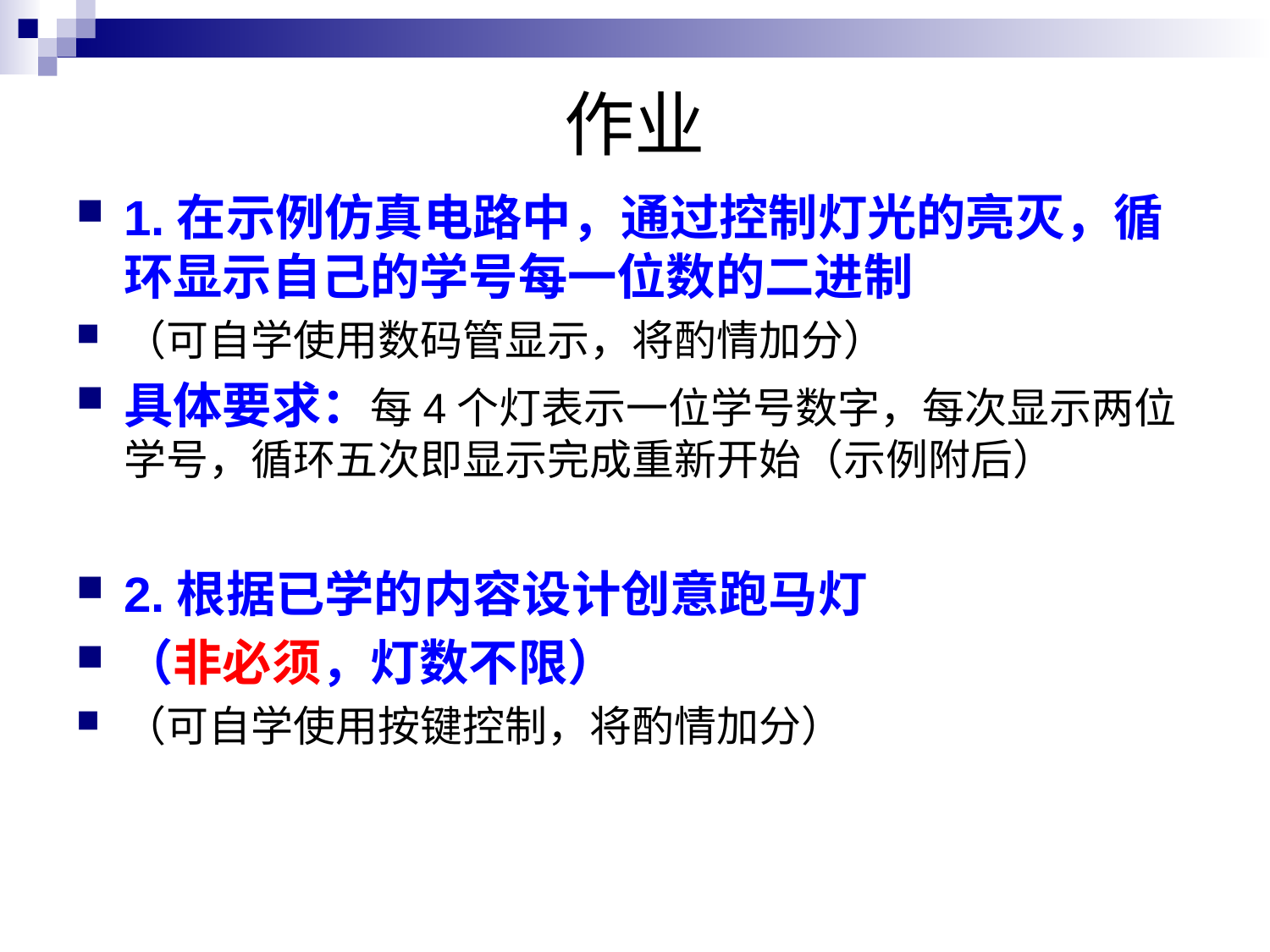

# 作业
1.在示例仿真电路中，通过控制灯光的亮灭，循环显示自己的学号每一位数的二进制
（可自学使用数码管显示，将酌情加分）
具体要求：每4个灯表示一位学号数字，每次显示两位学号，循环五次即显示完成重新开始（示例附后）

2.根据已学的内容设计创意跑马灯
（非必须，灯数不限）
（可自学使用按键控制，将酌情加分）